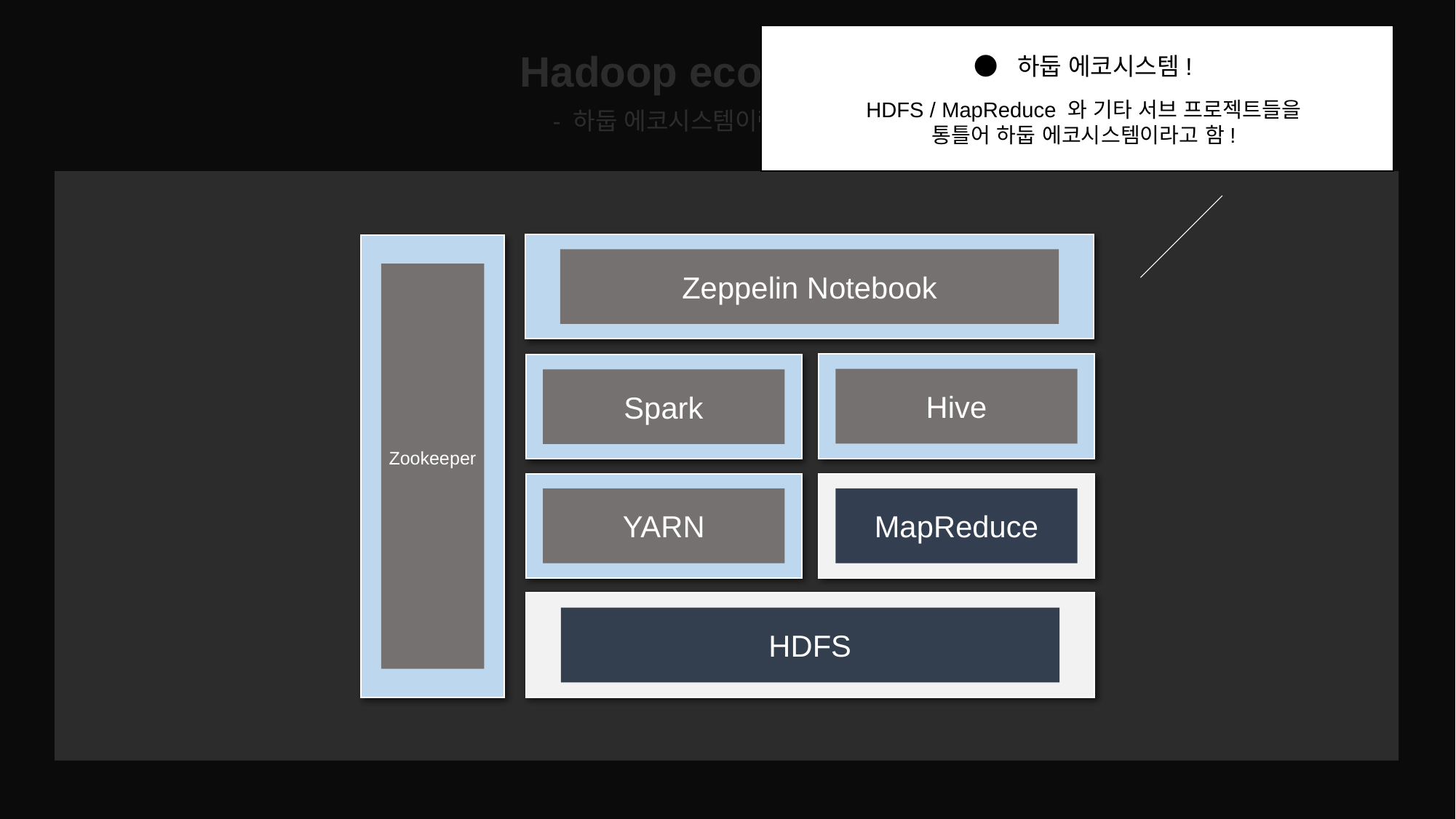

Hadoop ecosystem?
●  하둡 에코시스템!
HDFS / MapReduce 와 기타 서브 프로젝트들을
통틀어 하둡 에코시스템이라고 함!
- 하둡 에코시스템이란 무엇일까?-

Zeppelin Notebook

Hive

Spark

Zookeeper

YARN

MapReduce

HDFS

Zeppelin Notebook

Hive

Spark

Zookeeper

YARN

MapReduce

HDFS